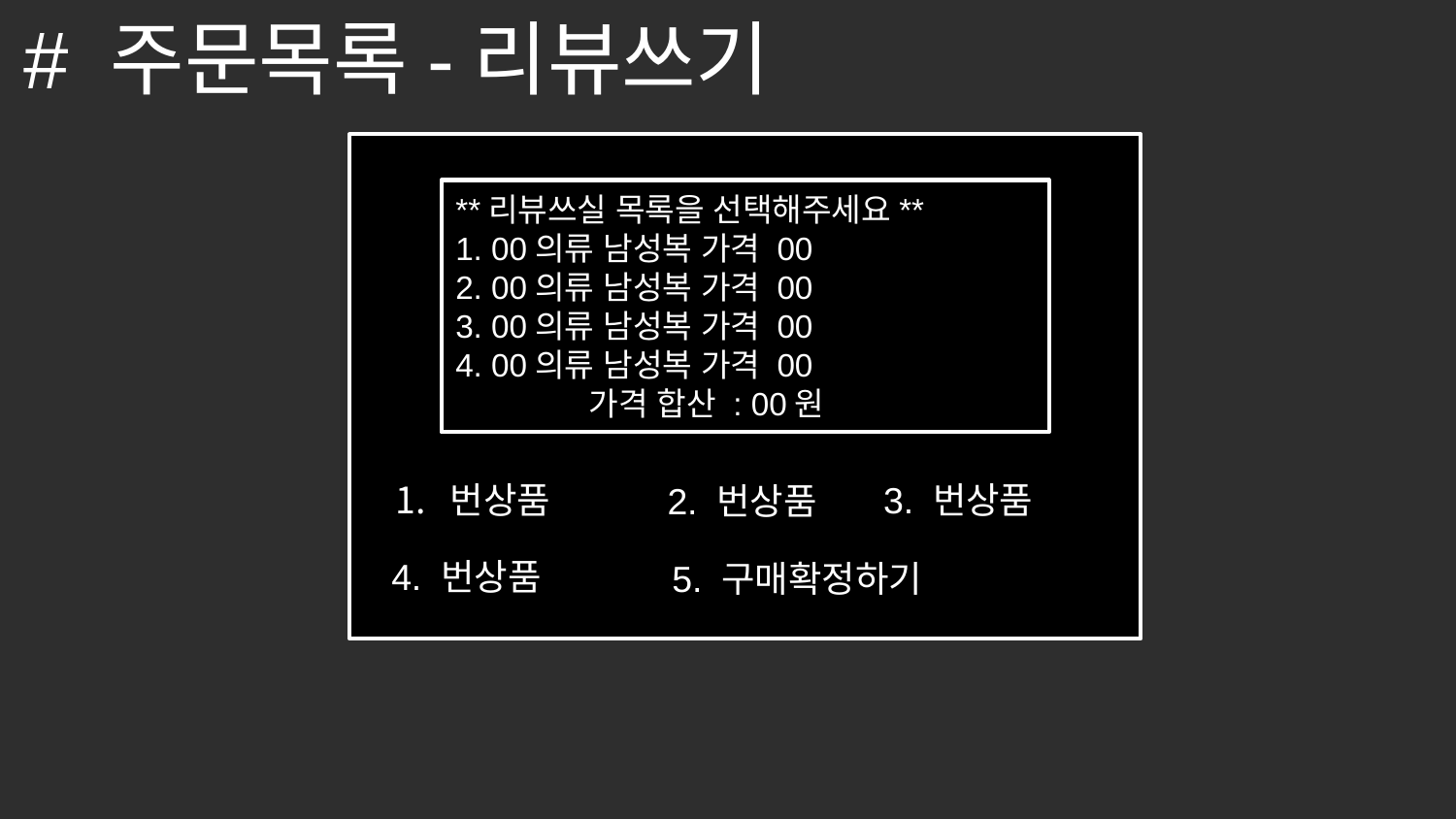

# 주문목록-리뷰쓰기

**리뷰쓰실 목록을 선택해주세요**
1. 00의류 남성복 가격 00
2. 00의류 남성복 가격 00
3. 00의류 남성복 가격 00
4. 00의류 남성복 가격 00
              가격 합산 : 00원
번상품
3. 번상품
2. 번상품
4. 번상품
5. 구매확정하기